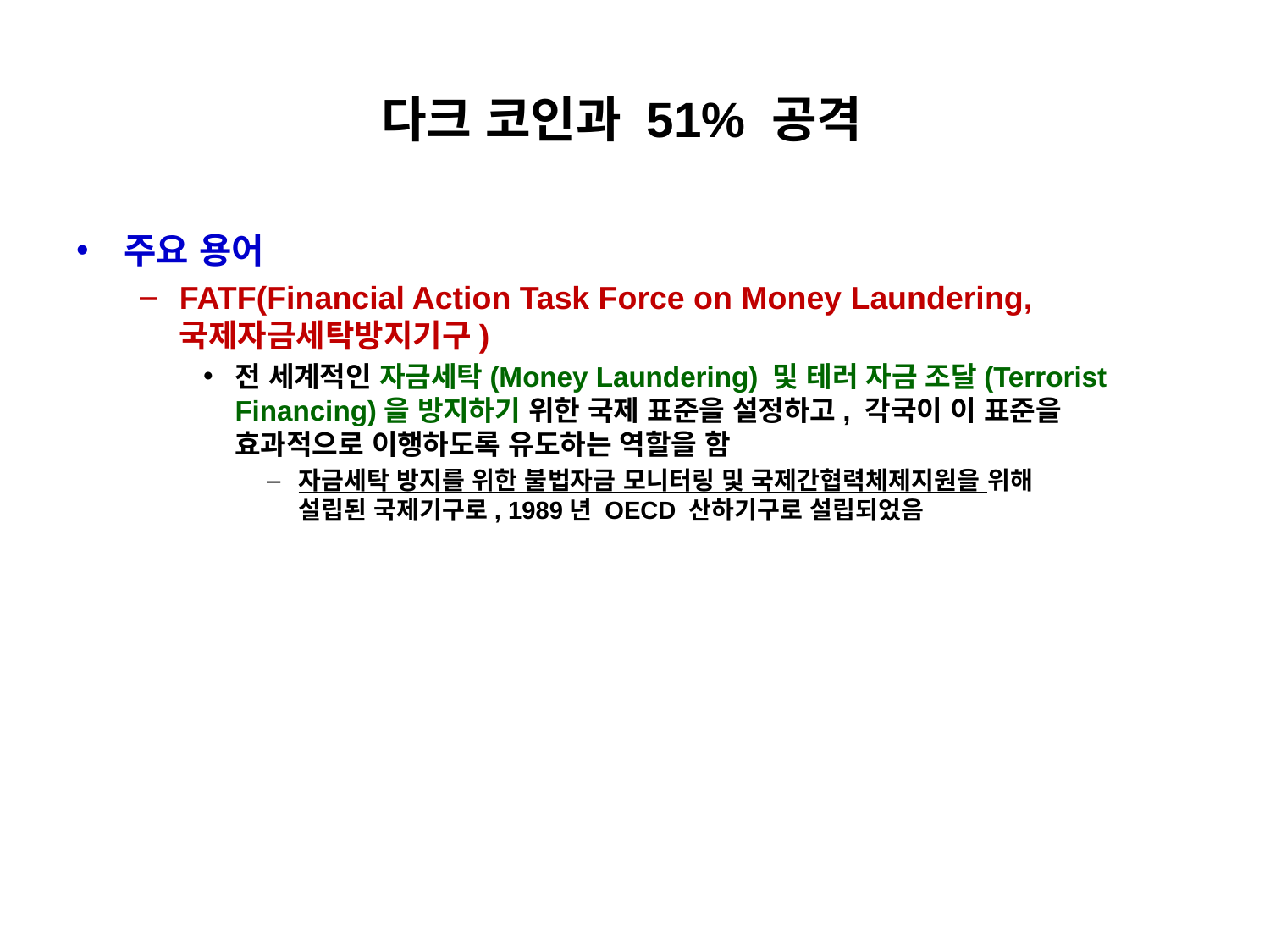

# 다크 코인과 51% 공격
주요 용어
FATF(Financial Action Task Force on Money Laundering, 국제자금세탁방지기구)
전 세계적인 자금세탁(Money Laundering) 및 테러 자금 조달(Terrorist Financing)을 방지하기 위한 국제 표준을 설정하고, 각국이 이 표준을
효과적으로 이행하도록 유도하는 역할을 함
자금세탁 방지를 위한 불법자금 모니터링 및 국제간협력체제지원을 위해
설립된 국제기구로, 1989년 OECD 산하기구로 설립되었음